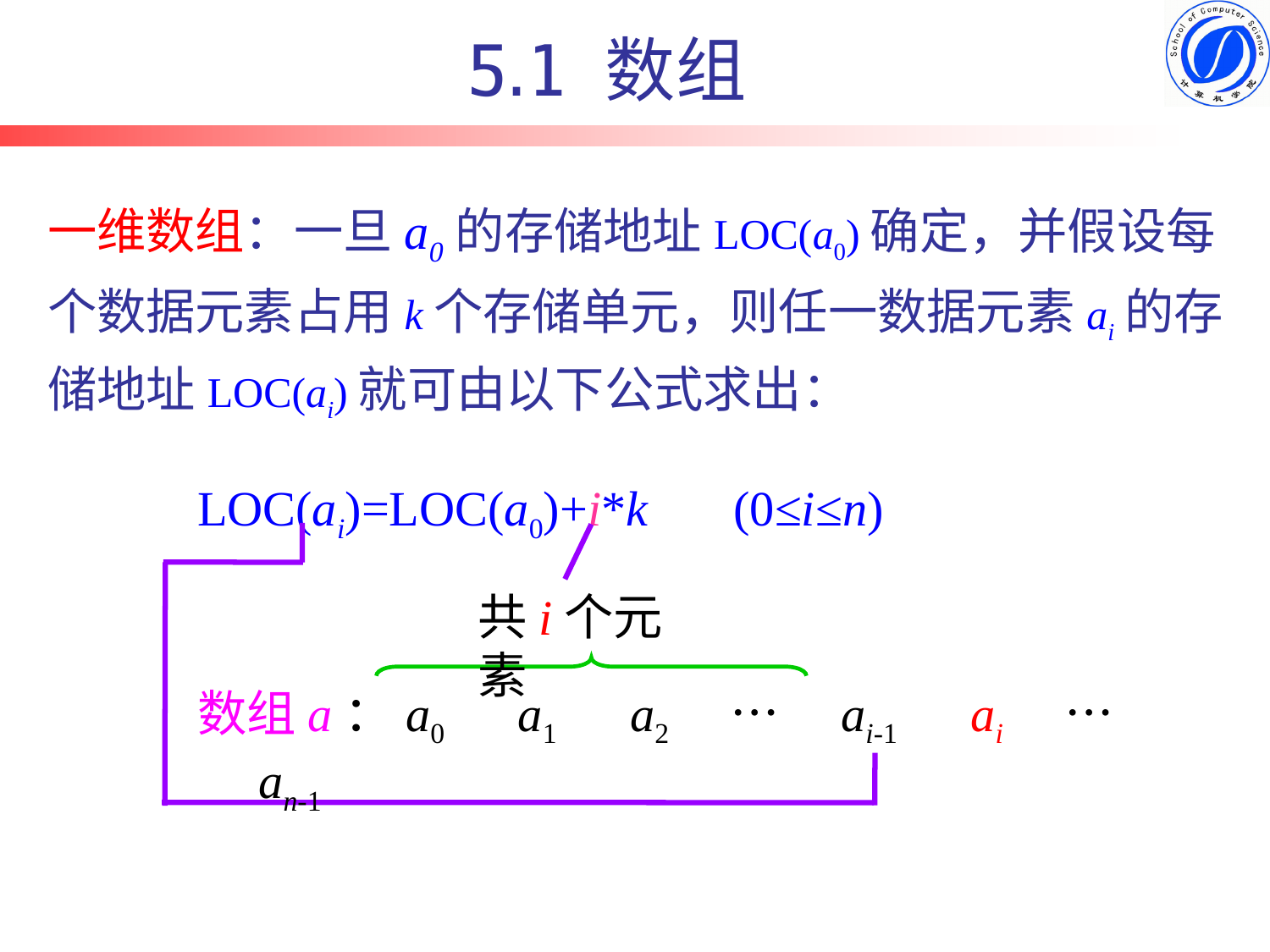

5.1 数组
一维数组：一旦a0的存储地址LOC(a0)确定，并假设每个数据元素占用k个存储单元，则任一数据元素ai的存储地址LOC(ai)就可由以下公式求出：
LOC(ai)=LOC(a0)+i*k 　(0≤i≤n)

共i个元素
数组a：a0　a1　a2　…　ai-1　ai　…　an-1